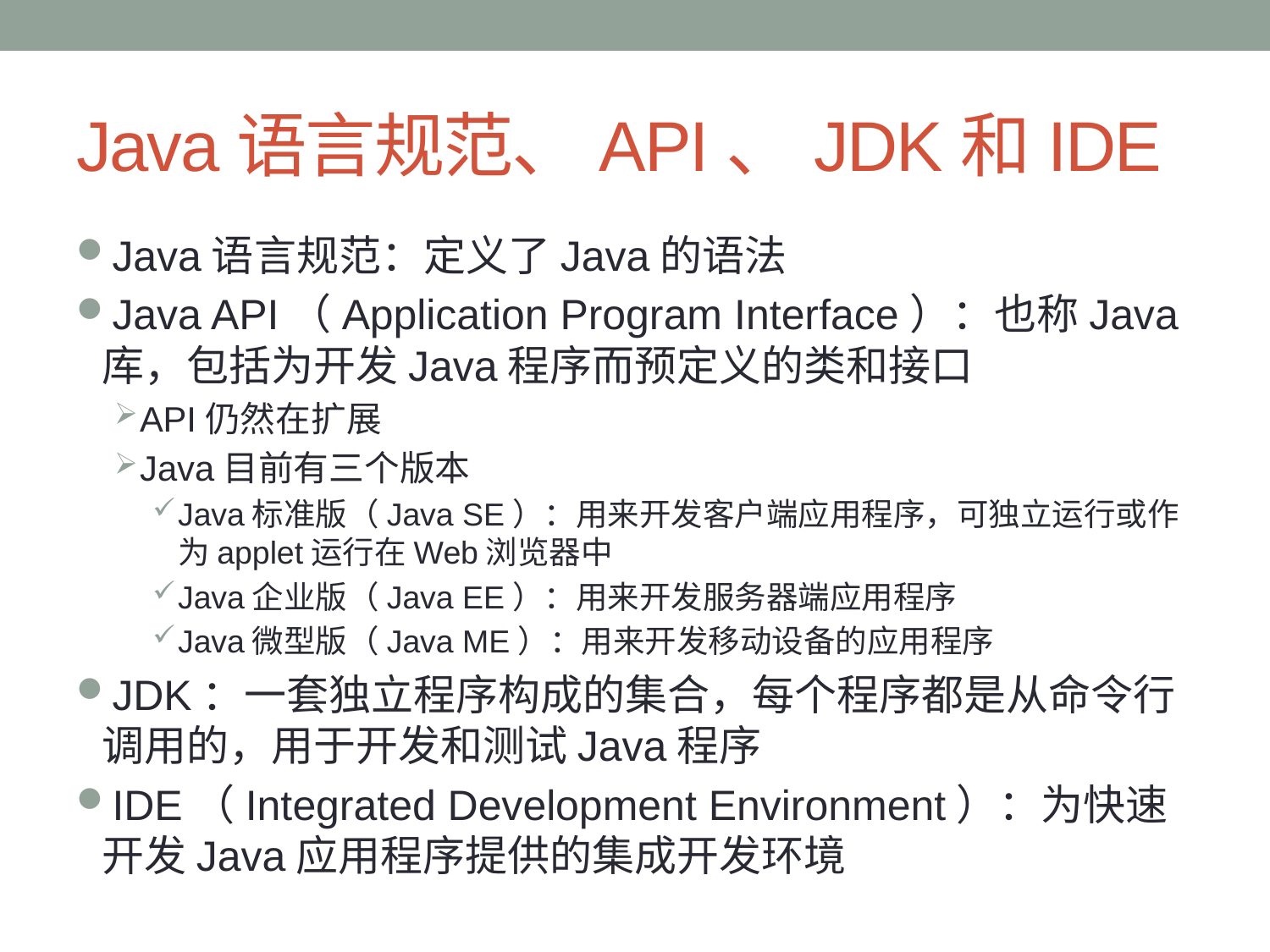

# Java语言规范、API、JDK和IDE
Java语言规范：定义了Java的语法
Java API（Application Program Interface）：也称Java库，包括为开发Java程序而预定义的类和接口
API仍然在扩展
Java目前有三个版本
Java标准版（Java SE）：用来开发客户端应用程序，可独立运行或作为applet运行在Web浏览器中
Java企业版（Java EE）：用来开发服务器端应用程序
Java微型版（Java ME）：用来开发移动设备的应用程序
JDK：一套独立程序构成的集合，每个程序都是从命令行调用的，用于开发和测试Java程序
IDE（Integrated Development Environment）：为快速开发Java应用程序提供的集成开发环境